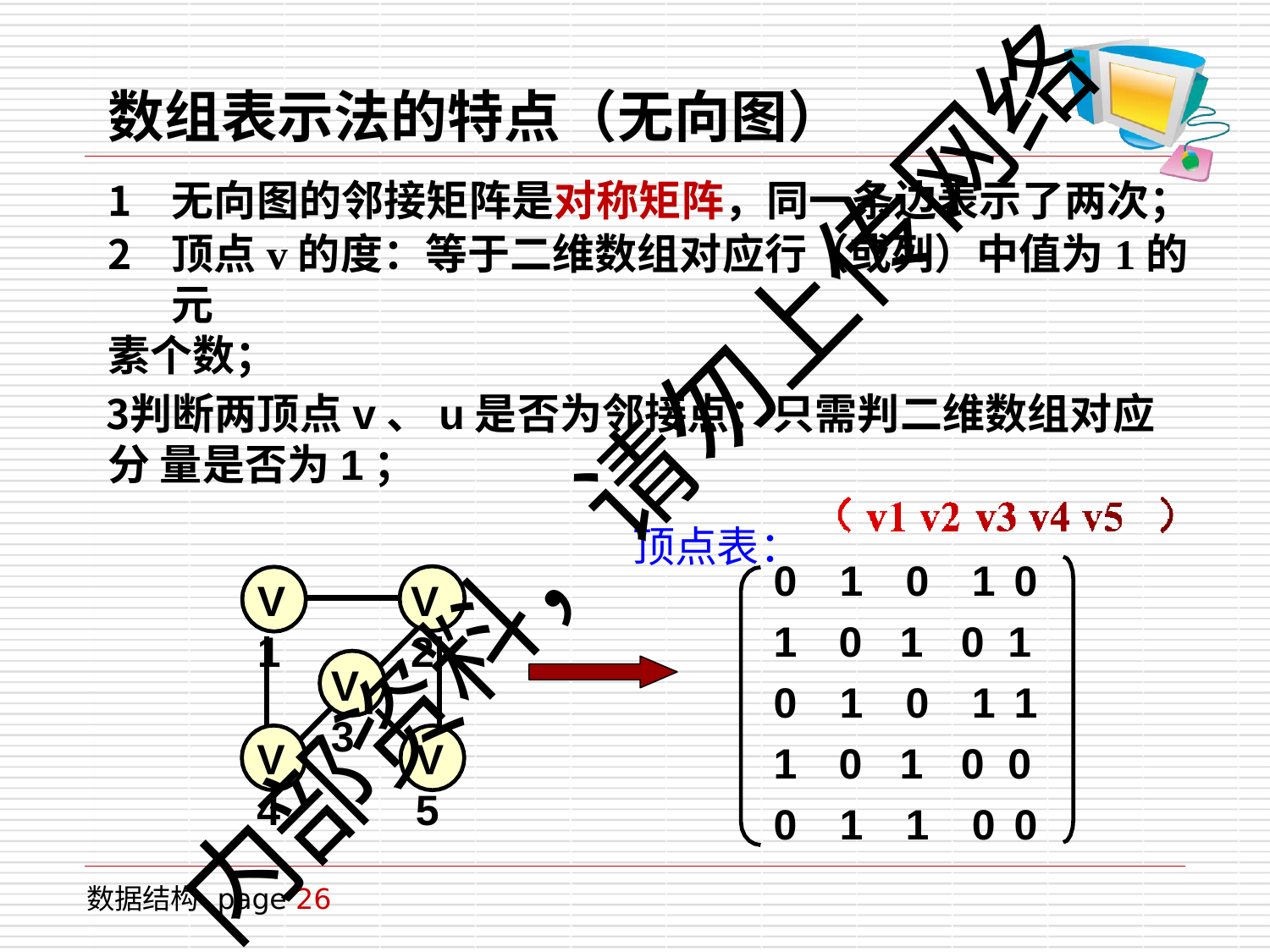

# 数组表示法的特点（无向图）

无向图的邻接矩阵是对称矩阵，同一条边表示了两次；
顶点v的度：等于二维数组对应行（或列）中值为1的元
素个数；
判断两顶点v、u是否为邻接点：只需判二维数组对应分 量是否为1；

顶点表：
内部资料，请勿上传网络
0  1  0  1 0
1	0  1  0 1
0  1  0  1 1
1	0  1  0 0
0  1  1  0 0

V1
V2

V3

V4
V5

数据结构 page 26